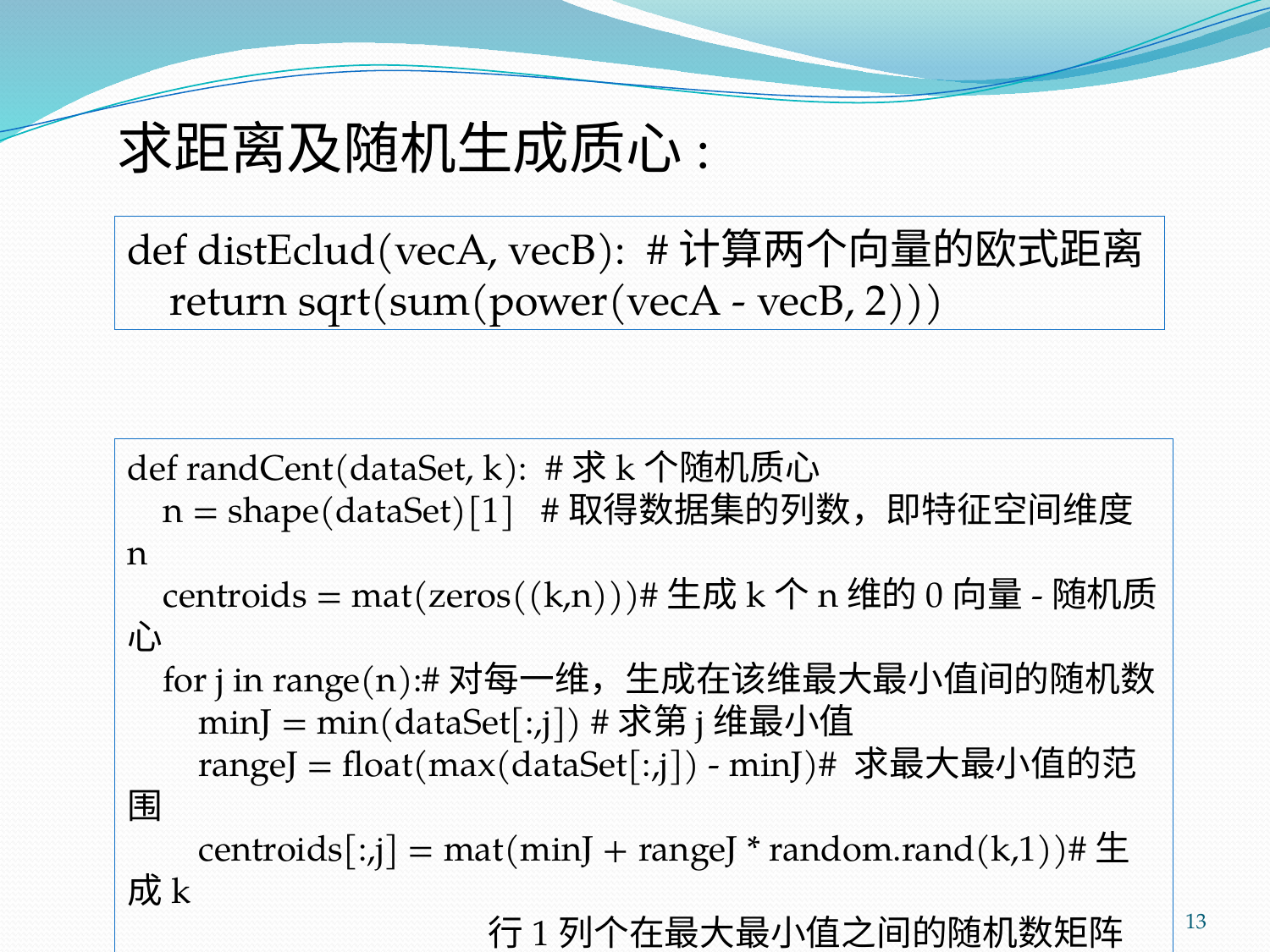

求距离及随机生成质心:
def distEclud(vecA, vecB):  #计算两个向量的欧式距离
    return sqrt(sum(power(vecA - vecB, 2)))
def randCent(dataSet, k):  #求k个随机质心
    n = shape(dataSet)[1]   #取得数据集的列数，即特征空间维度n
    centroids = mat(zeros((k,n)))#生成k个n维的0向量-随机质心
    for j in range(n):#对每一维，生成在该维最大最小值间的随机数
        minJ = min(dataSet[:,j]) #求第j维最小值
        rangeJ = float(max(dataSet[:,j]) - minJ)# 求最大最小值的范围
        centroids[:,j] = mat(minJ + rangeJ * random.rand(k,1))#生成k
                                             行1列个在最大最小值之间的随机数矩阵
    return centroids
13